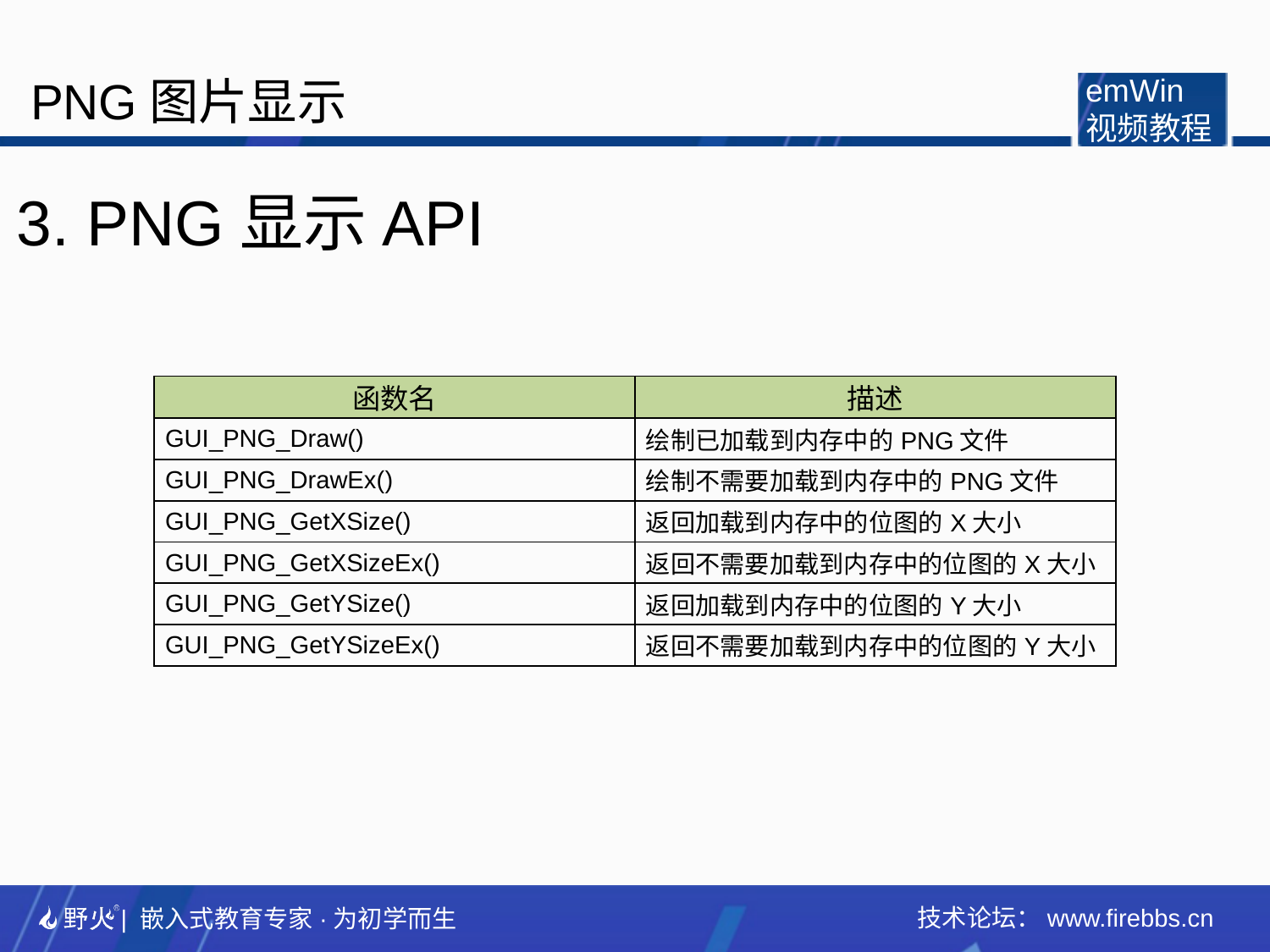

PNG图片显示
emWin
视频教程
3. PNG显示API
| 函数名 | 描述 |
| --- | --- |
| GUI\_PNG\_Draw() | 绘制已加载到内存中的PNG文件 |
| GUI\_PNG\_DrawEx() | 绘制不需要加载到内存中的PNG文件 |
| GUI\_PNG\_GetXSize() | 返回加载到内存中的位图的X大小 |
| GUI\_PNG\_GetXSizeEx() | 返回不需要加载到内存中的位图的X大小 |
| GUI\_PNG\_GetYSize() | 返回加载到内存中的位图的Y大小 |
| GUI\_PNG\_GetYSizeEx() | 返回不需要加载到内存中的位图的Y大小 |